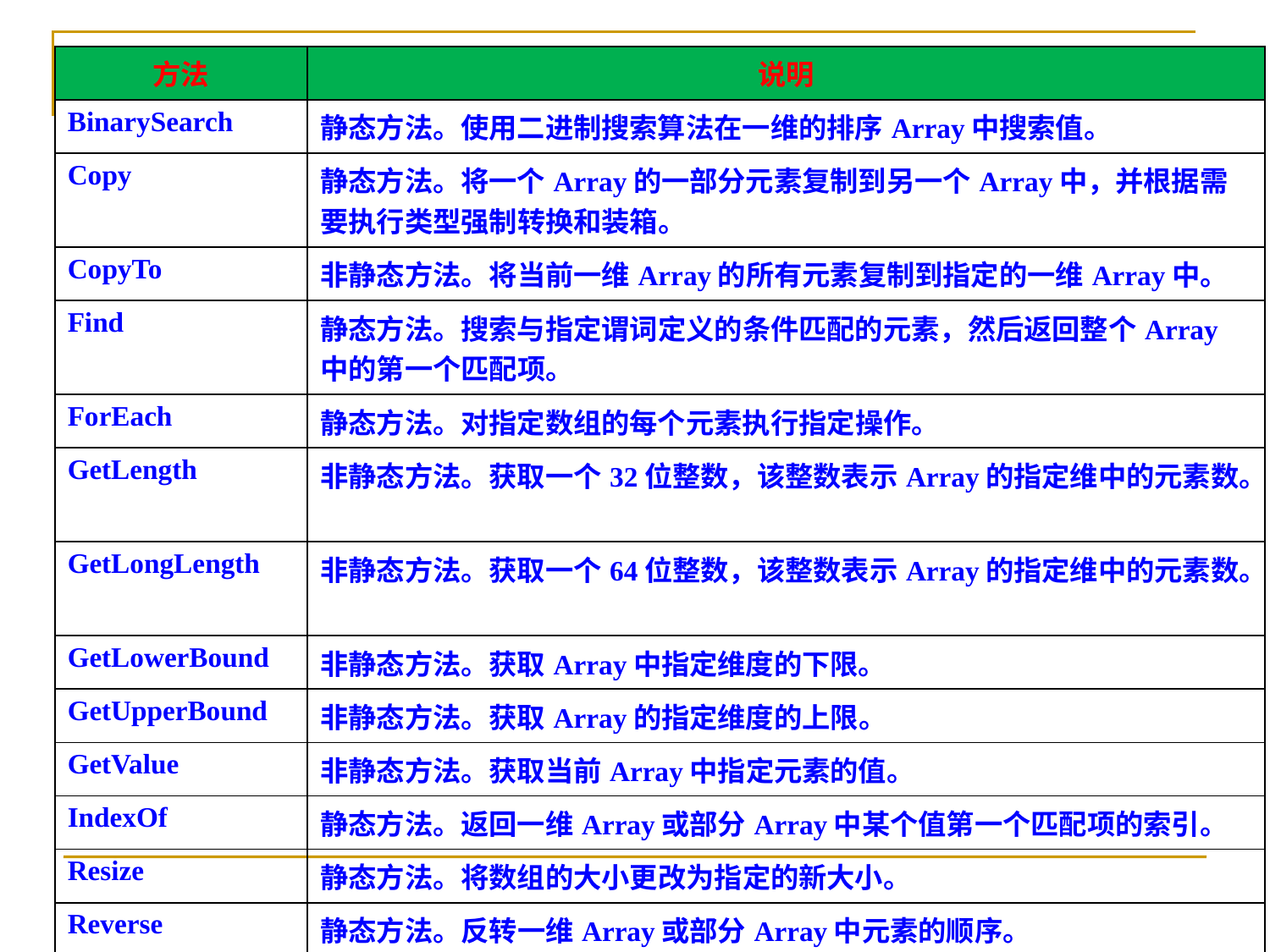

| 方法 | 说明 |
| --- | --- |
| BinarySearch | 静态方法。使用二进制搜索算法在一维的排序Array中搜索值。 |
| Copy | 静态方法。将一个Array的一部分元素复制到另一个Array中，并根据需要执行类型强制转换和装箱。 |
| CopyTo | 非静态方法。将当前一维Array的所有元素复制到指定的一维Array中。 |
| Find | 静态方法。搜索与指定谓词定义的条件匹配的元素，然后返回整个Array中的第一个匹配项。 |
| ForEach | 静态方法。对指定数组的每个元素执行指定操作。 |
| GetLength | 非静态方法。获取一个32位整数，该整数表示Array的指定维中的元素数。 |
| GetLongLength | 非静态方法。获取一个64位整数，该整数表示Array的指定维中的元素数。 |
| GetLowerBound | 非静态方法。获取Array中指定维度的下限。 |
| GetUpperBound | 非静态方法。获取Array的指定维度的上限。 |
| GetValue | 非静态方法。获取当前Array中指定元素的值。 |
| IndexOf | 静态方法。返回一维Array或部分Array中某个值第一个匹配项的索引。 |
| Resize | 静态方法。将数组的大小更改为指定的新大小。 |
| Reverse | 静态方法。反转一维Array或部分Array中元素的顺序。 |
| SetValue | 非静态方法。将当前Array中的指定元素设置为指定值。 |
| Sort | 静态方法。对一维Array对象中的元素进行排序。 |